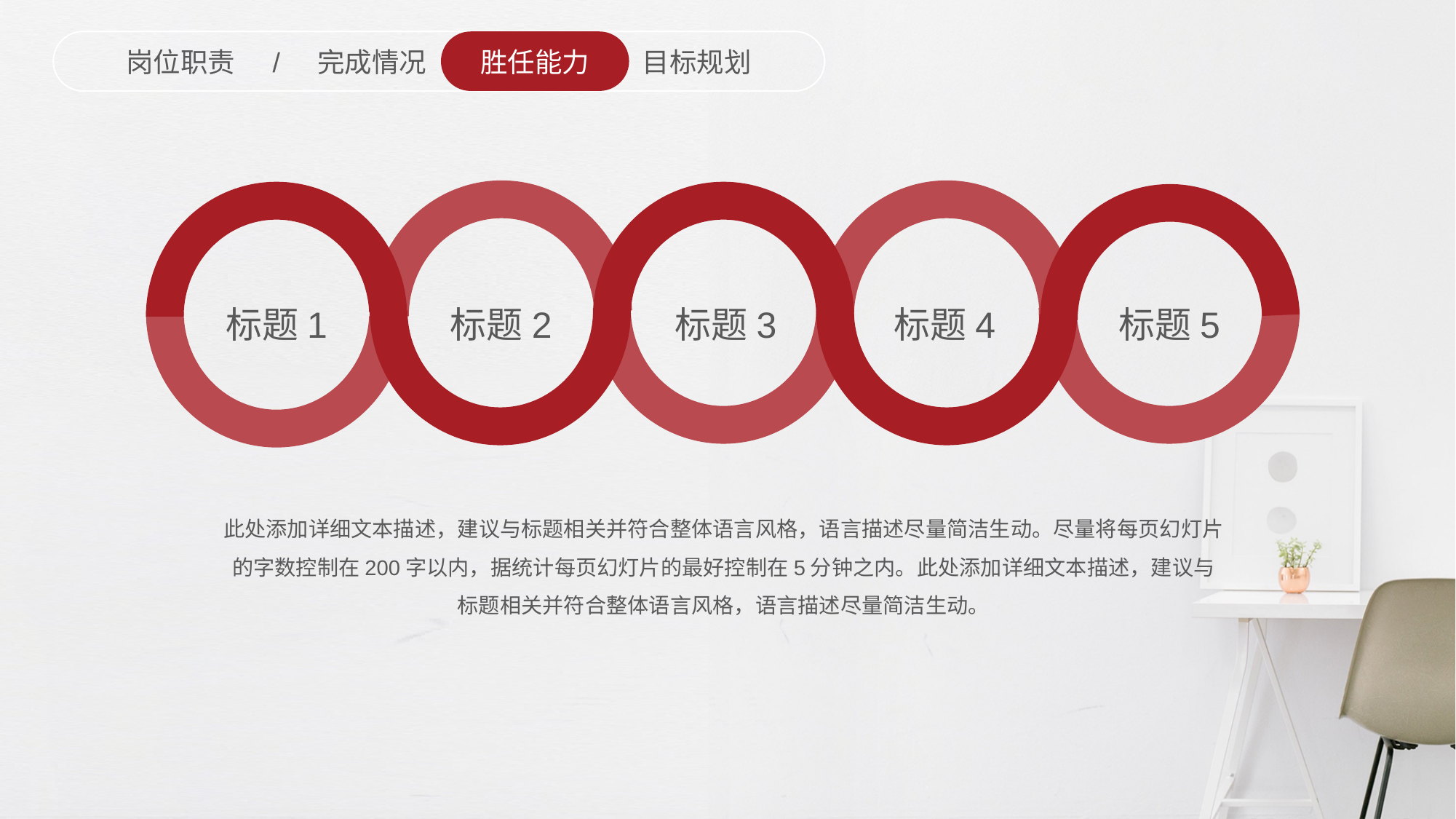

岗位职责     /    完成情况                                   目标规划
胜任能力

标题1
标题2
标题3
标题4
标题5
此处添加详细文本描述，建议与标题相关并符合整体语言风格，语言描述尽量简洁生动。尽量将每页幻灯片的字数控制在200字以内，据统计每页幻灯片的最好控制在5分钟之内。此处添加详细文本描述，建议与标题相关并符合整体语言风格，语言描述尽量简洁生动。